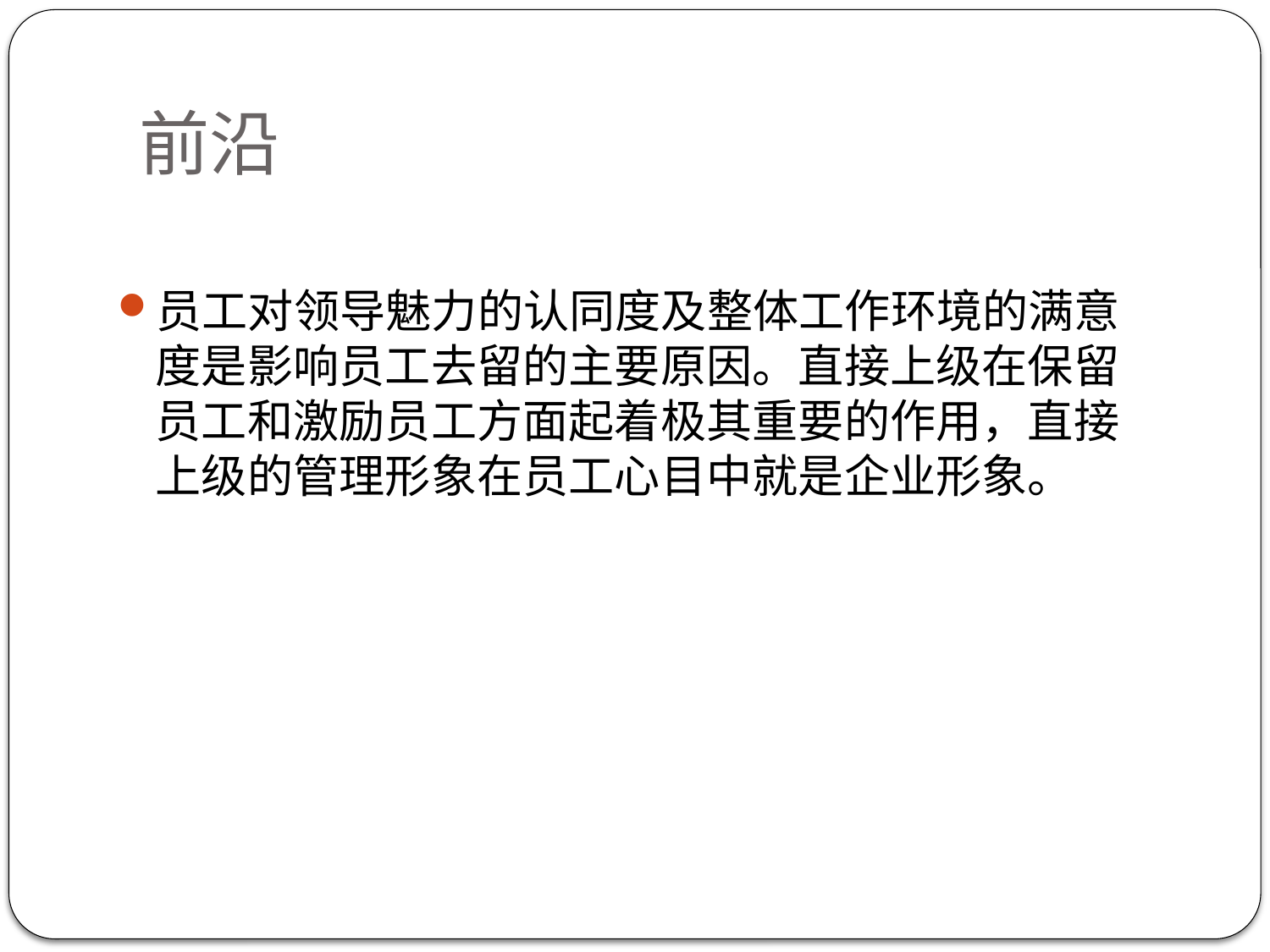

# 前沿
员工对领导魅力的认同度及整体工作环境的满意度是影响员工去留的主要原因。直接上级在保留员工和激励员工方面起着极其重要的作用，直接上级的管理形象在员工心目中就是企业形象。